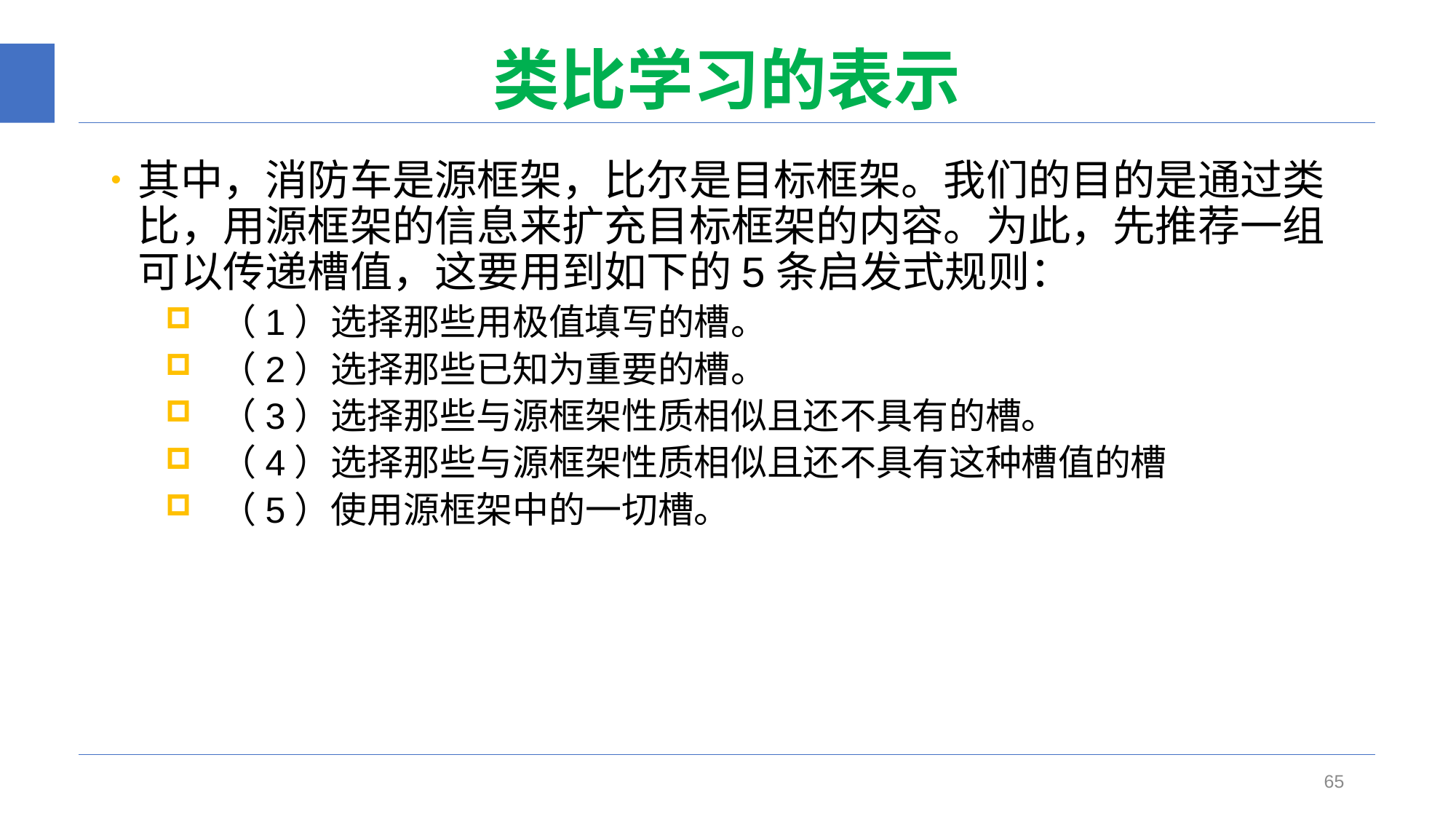

# 类比学习的表示
其中，消防车是源框架，比尔是目标框架。我们的目的是通过类比，用源框架的信息来扩充目标框架的内容。为此，先推荐一组可以传递槽值，这要用到如下的5条启发式规则：
（1）选择那些用极值填写的槽。
（2）选择那些已知为重要的槽。
（3）选择那些与源框架性质相似且还不具有的槽。
（4）选择那些与源框架性质相似且还不具有这种槽值的槽
（5）使用源框架中的一切槽。
65